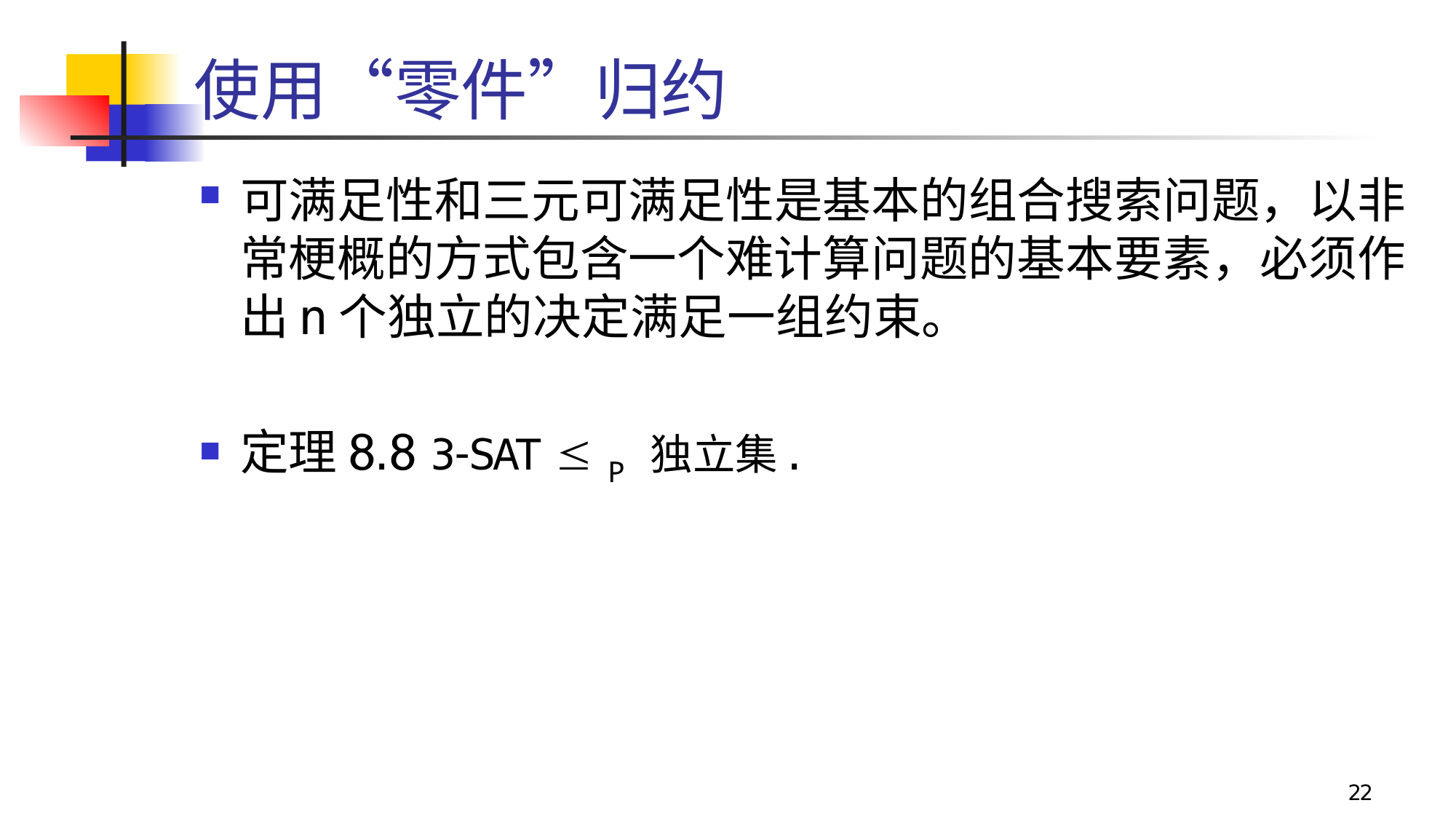

# 使用“零件”归约
可满足性和三元可满足性是基本的组合搜索问题，以非常梗概的方式包含一个难计算问题的基本要素，必须作出n个独立的决定满足一组约束。

定理8.8 3-SAT ≤ P 独立集.

22